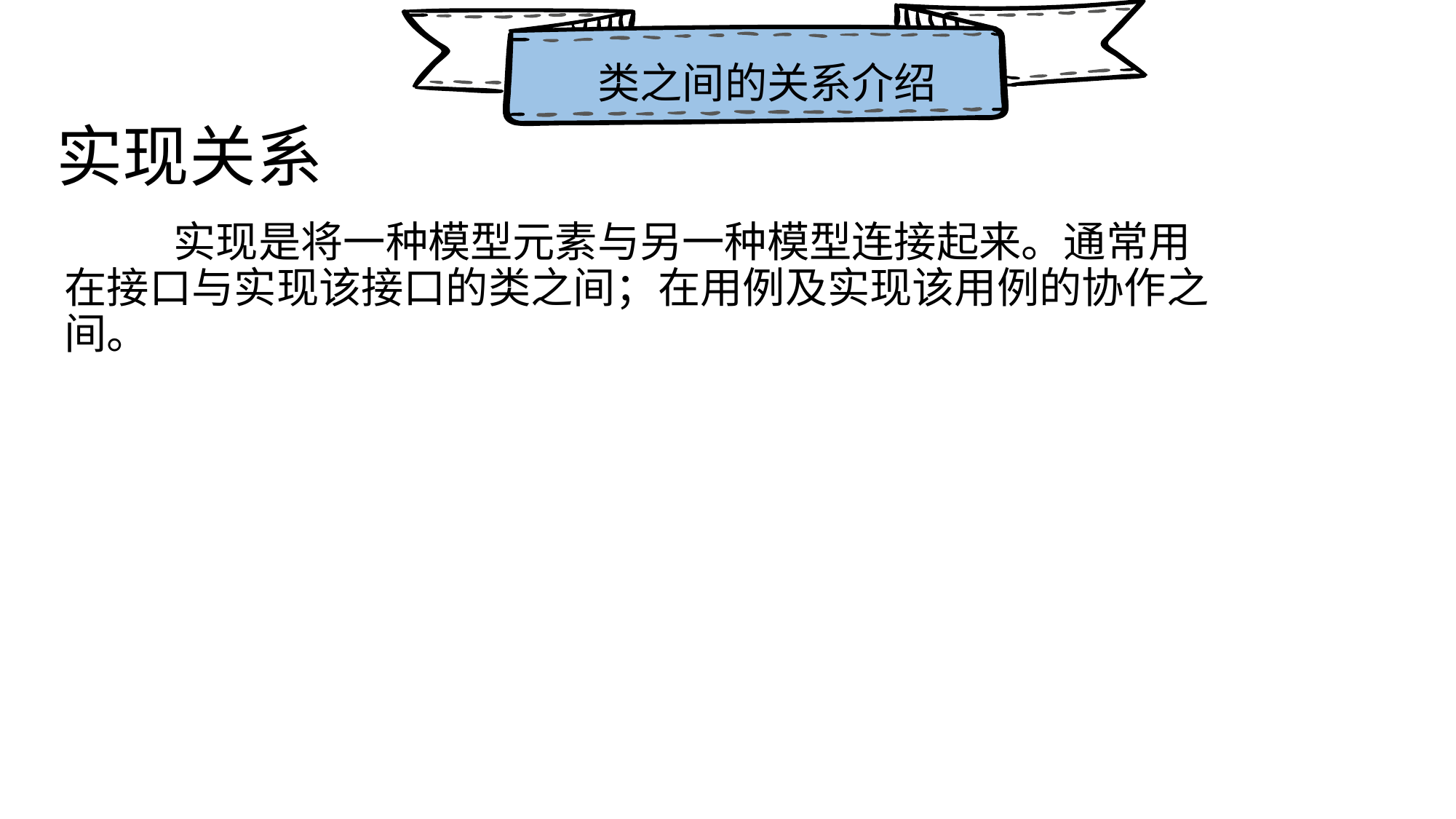

类之间的关系介绍
实现关系

	实现是将一种模型元素与另一种模型连接起来。通常用在接口与实现该接口的类之间；在用例及实现该用例的协作之间。